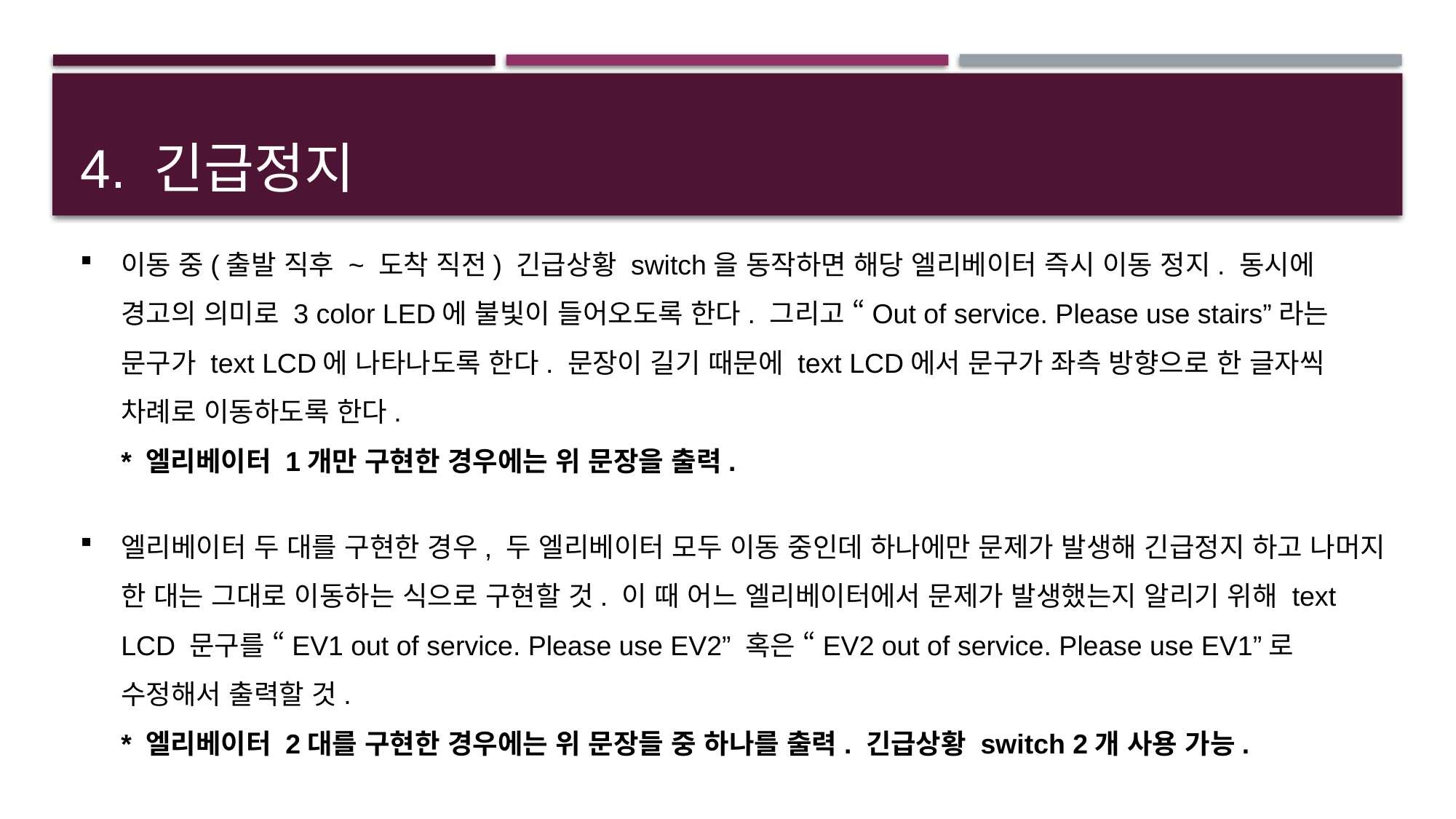

# 4. 긴급정지
이동 중(출발 직후 ~ 도착 직전) 긴급상황 switch을 동작하면 해당 엘리베이터 즉시 이동 정지. 동시에 경고의 의미로 3 color LED에 불빛이 들어오도록 한다. 그리고 “Out of service. Please use stairs”라는 문구가 text LCD에 나타나도록 한다. 문장이 길기 때문에 text LCD에서 문구가 좌측 방향으로 한 글자씩 차례로 이동하도록 한다.
* 엘리베이터 1개만 구현한 경우에는 위 문장을 출력.
엘리베이터 두 대를 구현한 경우, 두 엘리베이터 모두 이동 중인데 하나에만 문제가 발생해 긴급정지 하고 나머지 한 대는 그대로 이동하는 식으로 구현할 것. 이 때 어느 엘리베이터에서 문제가 발생했는지 알리기 위해 text LCD 문구를 “EV1 out of service. Please use EV2” 혹은 “EV2 out of service. Please use EV1”로 수정해서 출력할 것.
* 엘리베이터 2대를 구현한 경우에는 위 문장들 중 하나를 출력. 긴급상황 switch 2개 사용 가능.